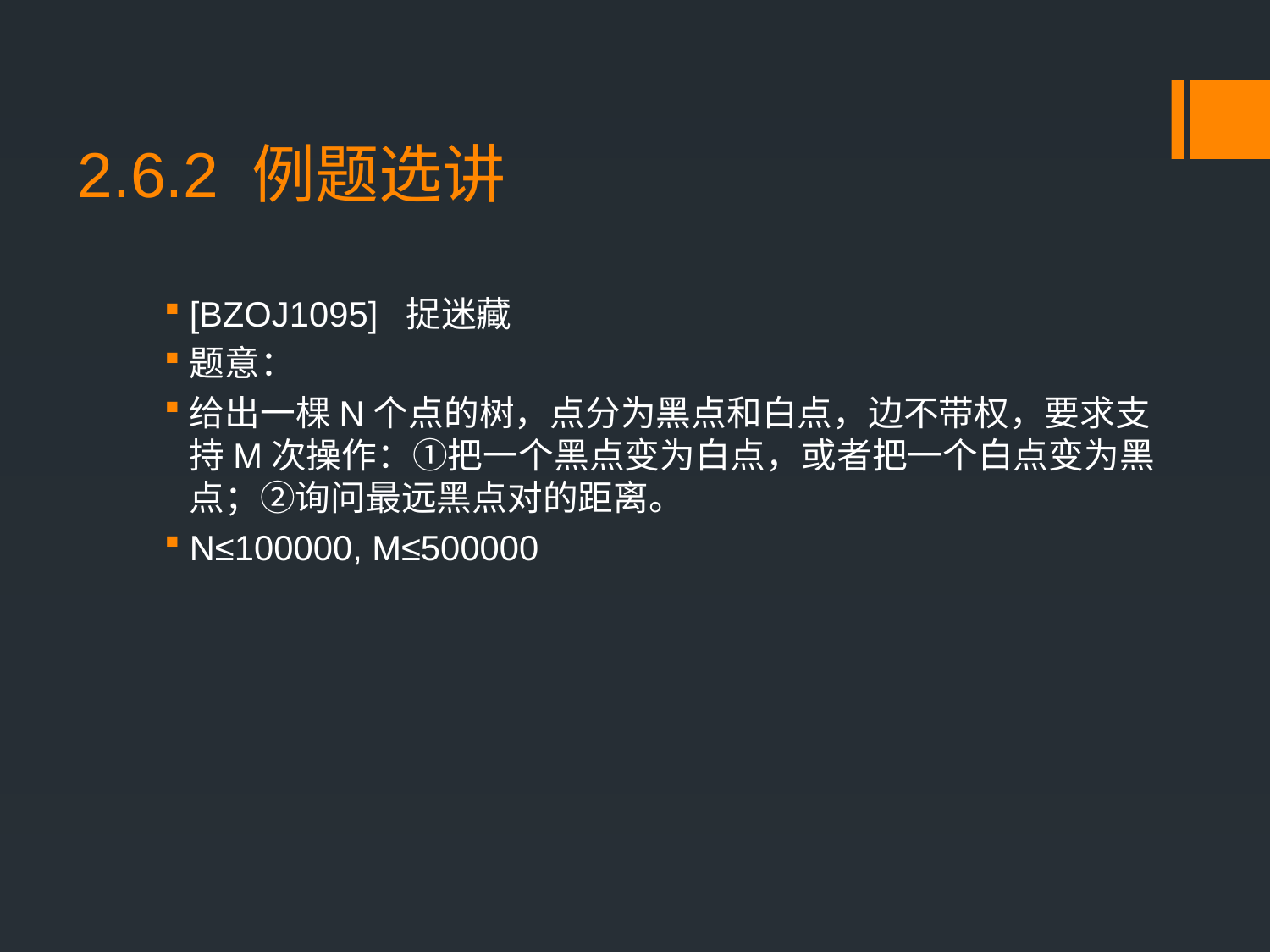

# 2.6.2 例题选讲

[BZOJ1095]  捉迷藏
题意：
给出一棵N个点的树，点分为黑点和白点，边不带权，要求支持M次操作：①把一个黑点变为白点，或者把一个白点变为黑点；②询问最远黑点对的距离。
N≤100000, M≤500000